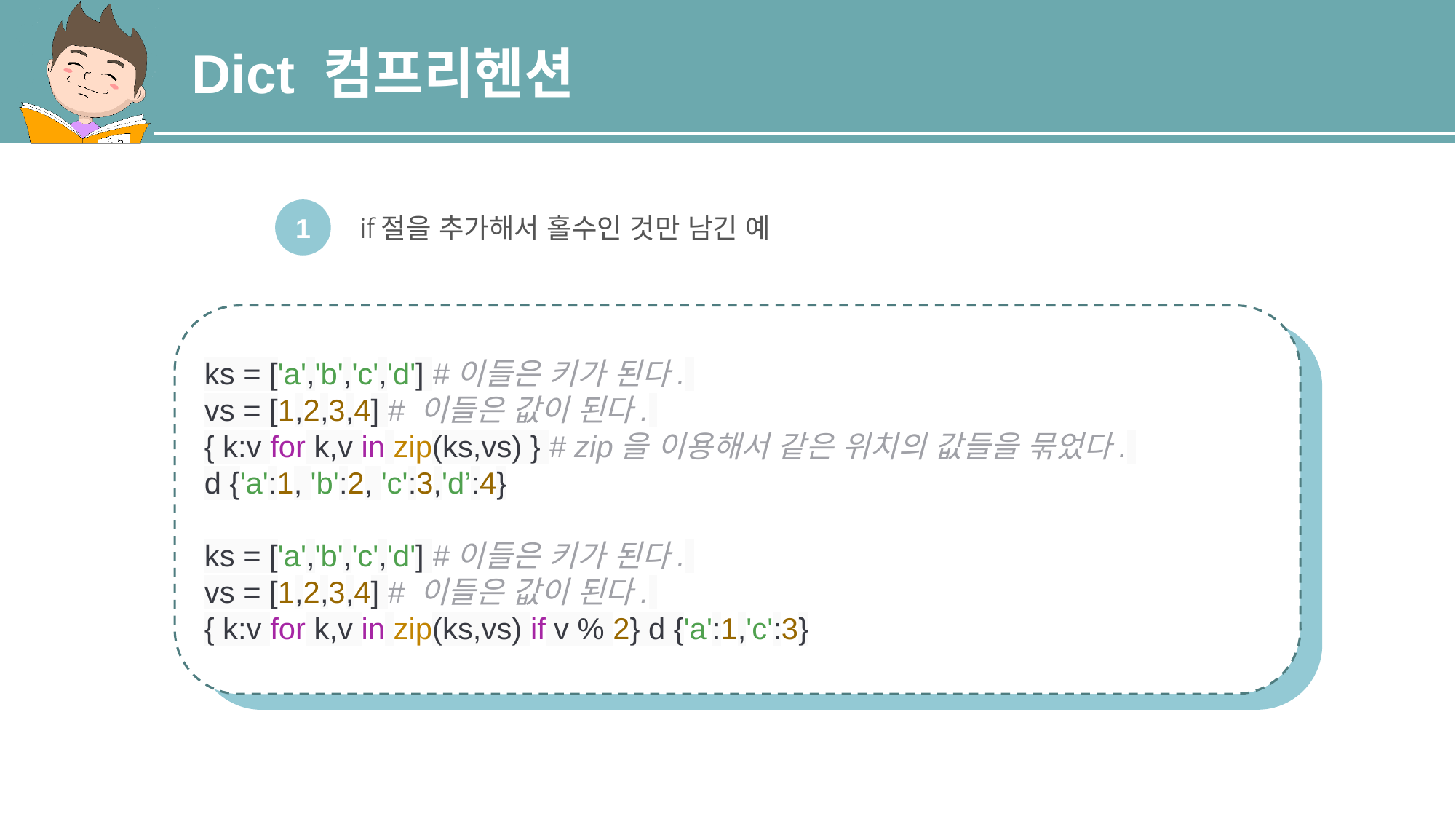

Dict 컴프리헨션
1
if절을 추가해서 홀수인 것만 남긴 예

ks = ['a','b','c','d'] #이들은 키가 된다.
vs = [1,2,3,4] # 이들은 값이 된다.
{ k:v for k,v in zip(ks,vs) } # zip을 이용해서 같은 위치의 값들을 묶었다.
d {'a':1, 'b':2, 'c':3,'d’:4}

ks = ['a','b','c','d'] #이들은 키가 된다.
vs = [1,2,3,4] # 이들은 값이 된다.
{ k:v for k,v in zip(ks,vs) if v % 2} d {'a':1,'c':3}